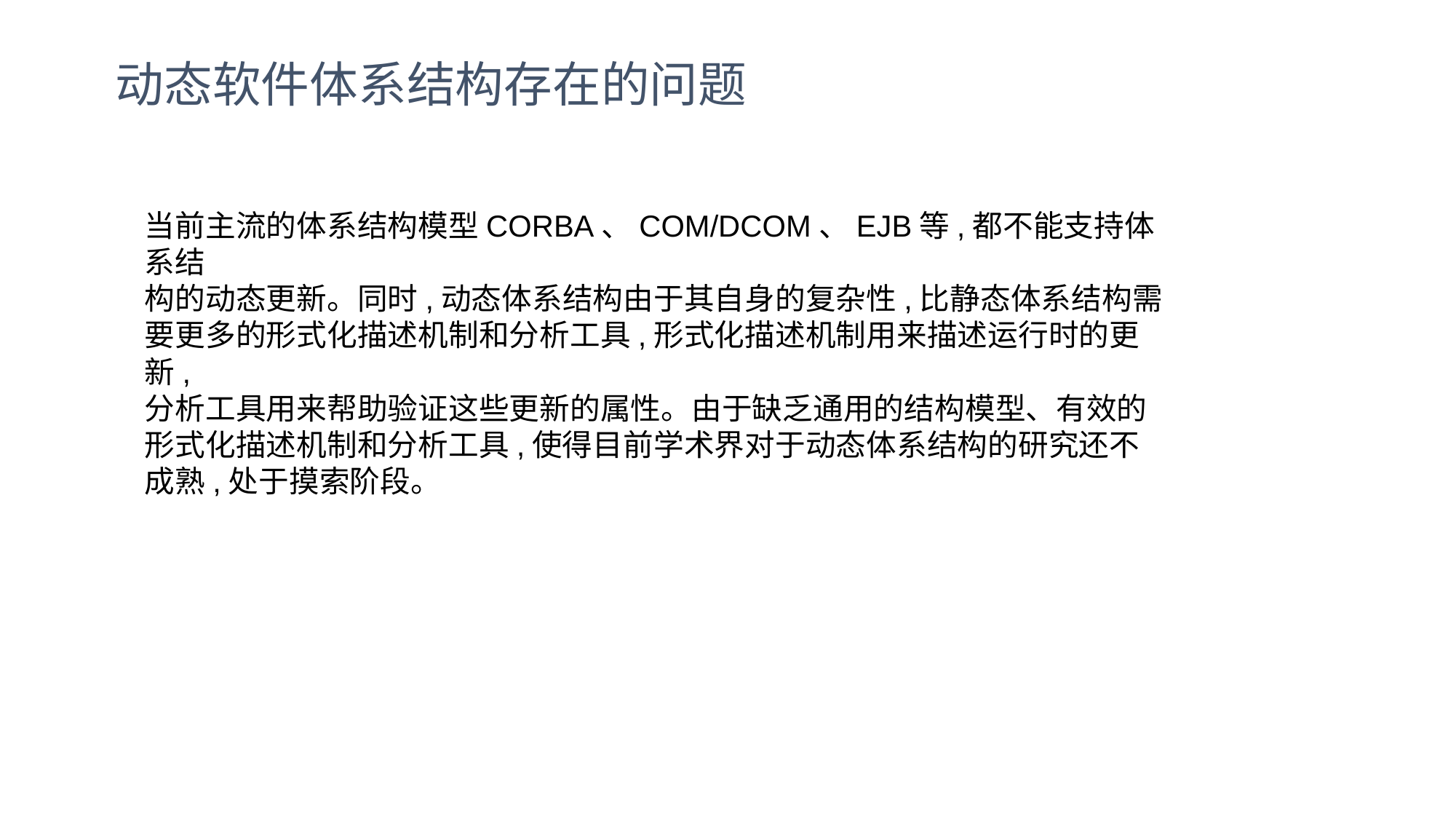

动态软件体系结构存在的问题
当前主流的体系结构模型CORBA、COM/DCOM、EJB等,都不能支持体系结
构的动态更新。同时,动态体系结构由于其自身的复杂性,比静态体系结构需
要更多的形式化描述机制和分析工具,形式化描述机制用来描述运行时的更新,
分析工具用来帮助验证这些更新的属性。由于缺乏通用的结构模型、有效的形式化描述机制和分析工具,使得目前学术界对于动态体系结构的研究还不成熟,处于摸索阶段。